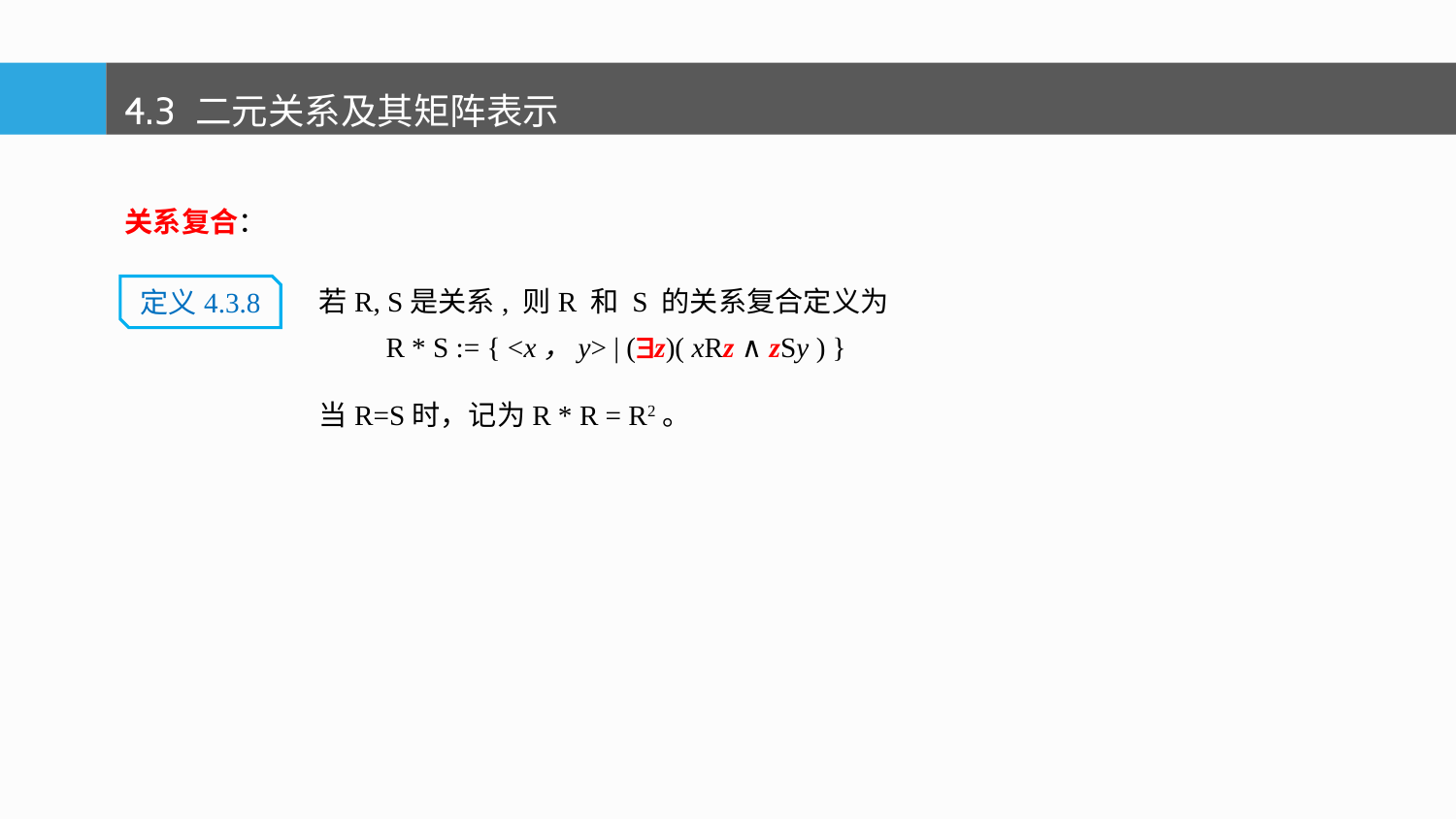

4.3 二元关系及其矩阵表示

关系复合：

定义4.3.8
    若R, S是关系, 则R 和 S 的关系复合定义为
              R * S := { <x，y> | (∃z)( xRz ∧ zSy ) }

    当R=S时，记为R * R = R2。